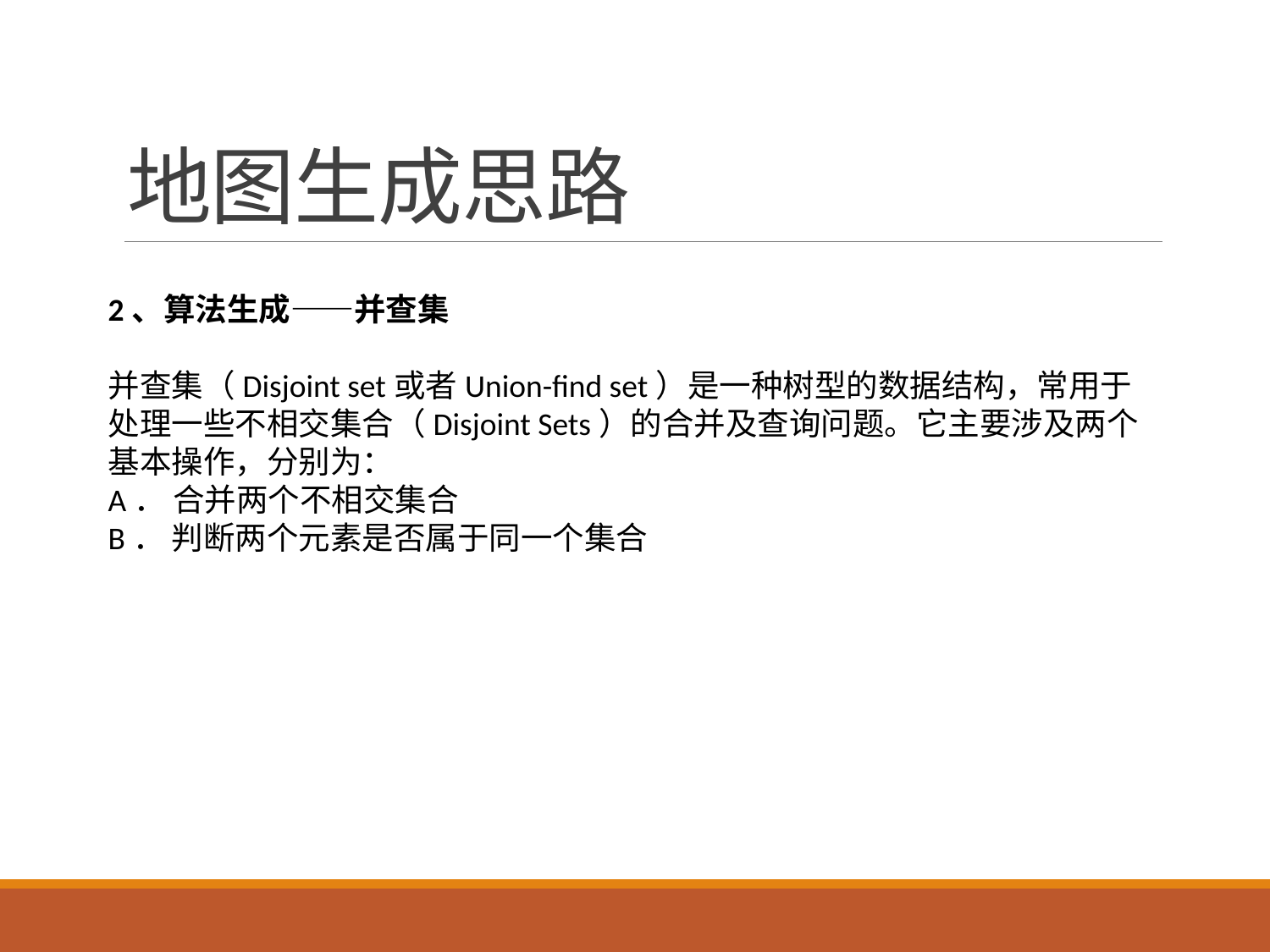

# 地图生成思路
2、算法生成——并查集

并查集（Disjoint set或者Union-find set）是一种树型的数据结构，常用于处理一些不相交集合（Disjoint Sets）的合并及查询问题。它主要涉及两个基本操作，分别为：
A． 合并两个不相交集合
B． 判断两个元素是否属于同一个集合